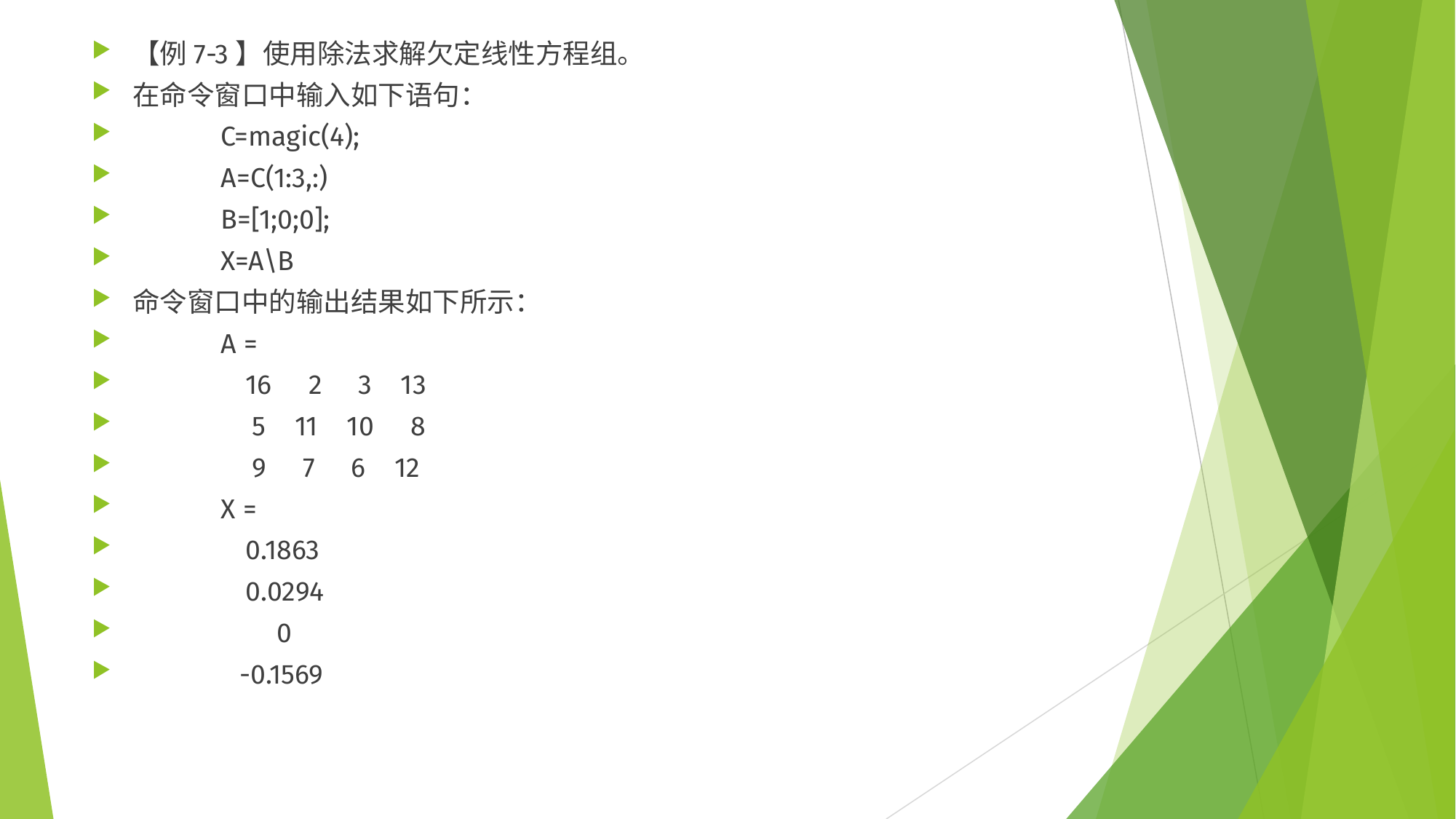

【例7-3】使用除法求解欠定线性方程组。
在命令窗口中输入如下语句：
　　　C=magic(4);
　　　A=C(1:3,:)
　　　B=[1;0;0];
　　　X=A\B
命令窗口中的输出结果如下所示：
　　　A =
　　　    16     2     3    13
　　　     5    11    10     8
　　　     9     7     6    12
　　　X =
　　　    0.1863
　　　    0.0294
　　　         0
　　　   -0.1569